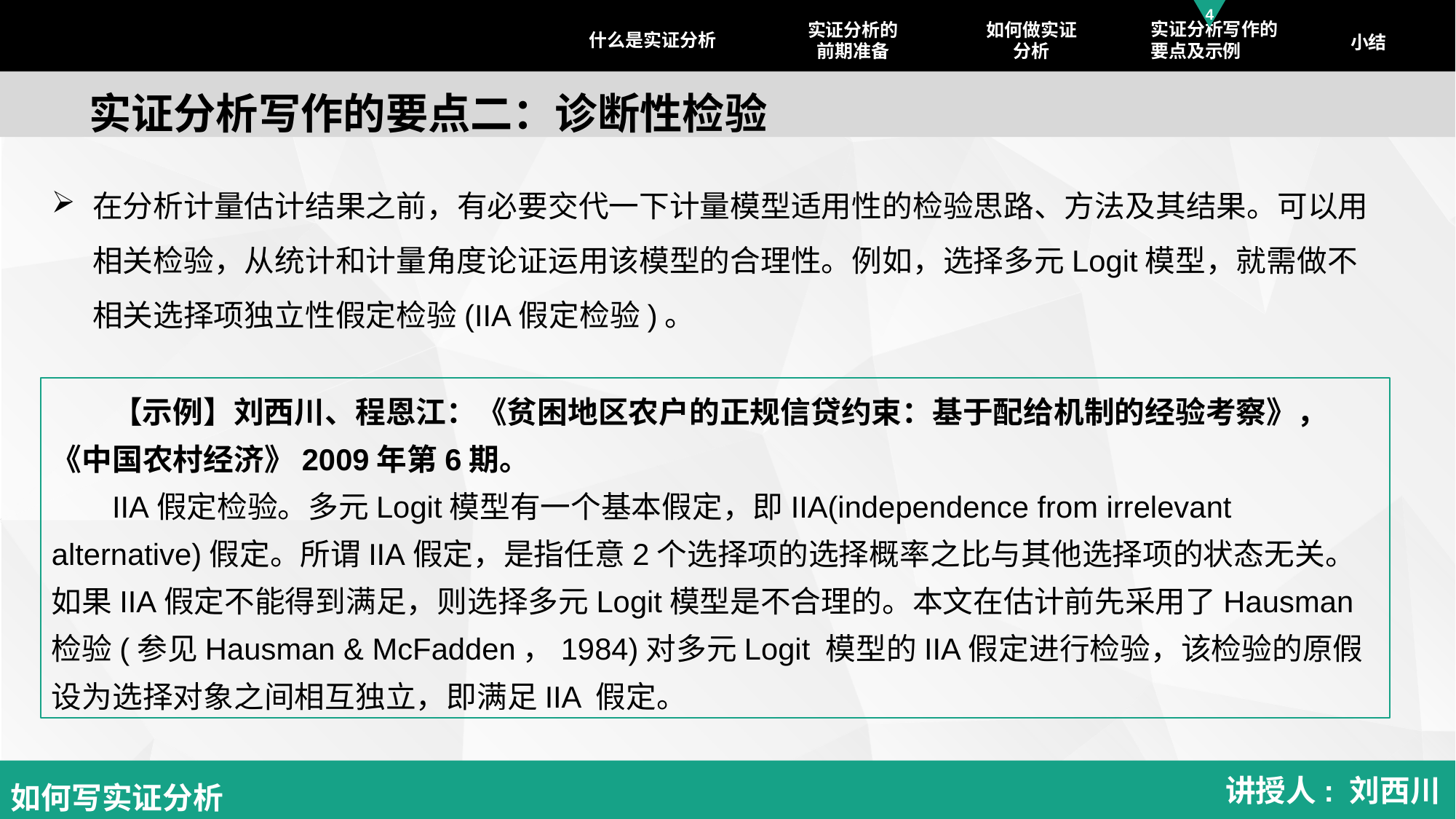

4
什么是实证分析
实证分析写作的要点及示例
如何做实证
分析
小结
实证分析的
前期准备

实证分析写作的要点二：诊断性检验
在分析计量估计结果之前，有必要交代一下计量模型适用性的检验思路、方法及其结果。可以用相关检验，从统计和计量角度论证运用该模型的合理性。例如，选择多元Logit模型，就需做不相关选择项独立性假定检验(IIA假定检验)。
【示例】刘西川、程恩江：《贫困地区农户的正规信贷约束：基于配给机制的经验考察》，《中国农村经济》2009年第6期。
IIA假定检验。多元Logit模型有一个基本假定，即IIA(independence from irrelevant alternative)假定。所谓IIA假定，是指任意2个选择项的选择概率之比与其他选择项的状态无关。如果IIA假定不能得到满足，则选择多元Logit模型是不合理的。本文在估计前先采用了Hausman检验(参见Hausman & McFadden，1984)对多元Logit 模型的IIA假定进行检验，该检验的原假设为选择对象之间相互独立，即满足IIA 假定。

如何写实证分析
          讲授人: 刘西川